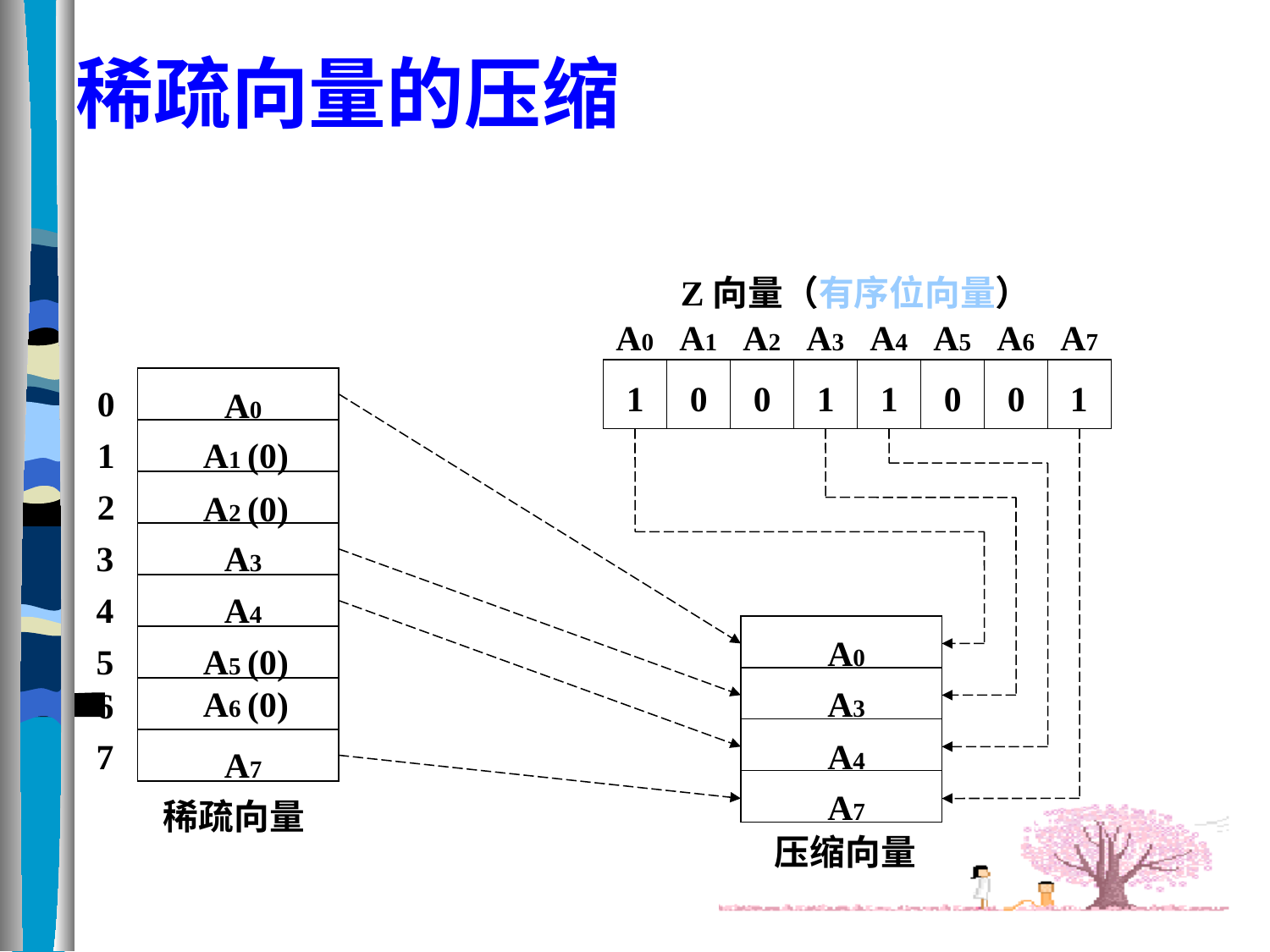

# 稀疏向量的压缩
Z向量（有序位向量）
A0
A1
A2
A3
A4
A5
A6
A7

1
0
0
1
1
0
0
1
0
A0

1
A1 (0)

2
A2 (0)

3
A3

4
A4

A0

5
A5 (0)

A6 (0)
A3
6

7
A4

A7

A7
稀疏向量

压缩向量